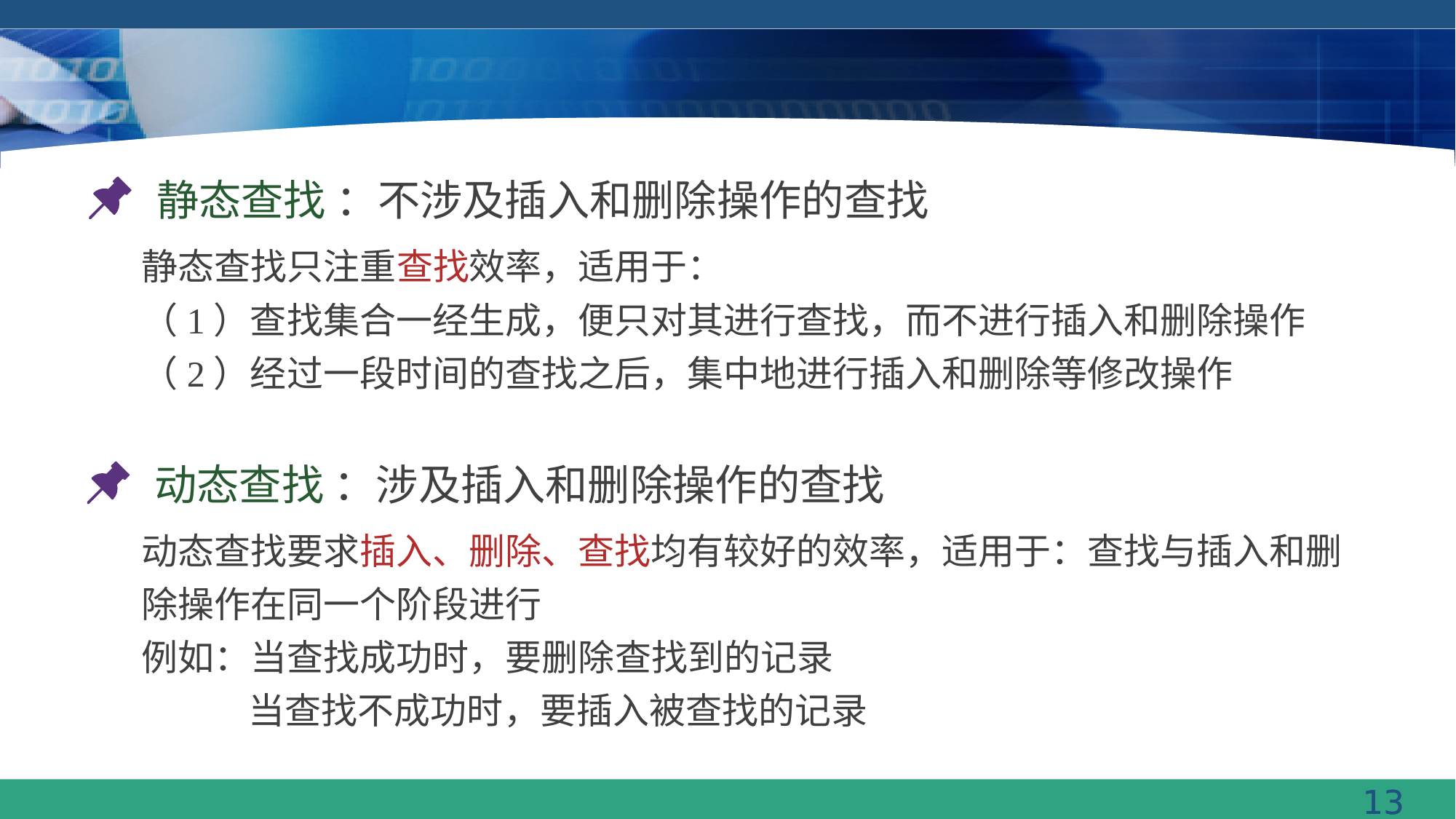

静态查找 ：不涉及插入和删除操作的查找

静态查找只注重查找效率，适用于：
（1）查找集合一经生成，便只对其进行查找，而不进行插入和删除操作
（2）经过一段时间的查找之后，集中地进行插入和删除等修改操作
动态查找 ：涉及插入和删除操作的查找

动态查找要求插入、删除、查找均有较好的效率，适用于：查找与插入和删除操作在同一个阶段进行
例如：当查找成功时，要删除查找到的记录
            当查找不成功时，要插入被查找的记录